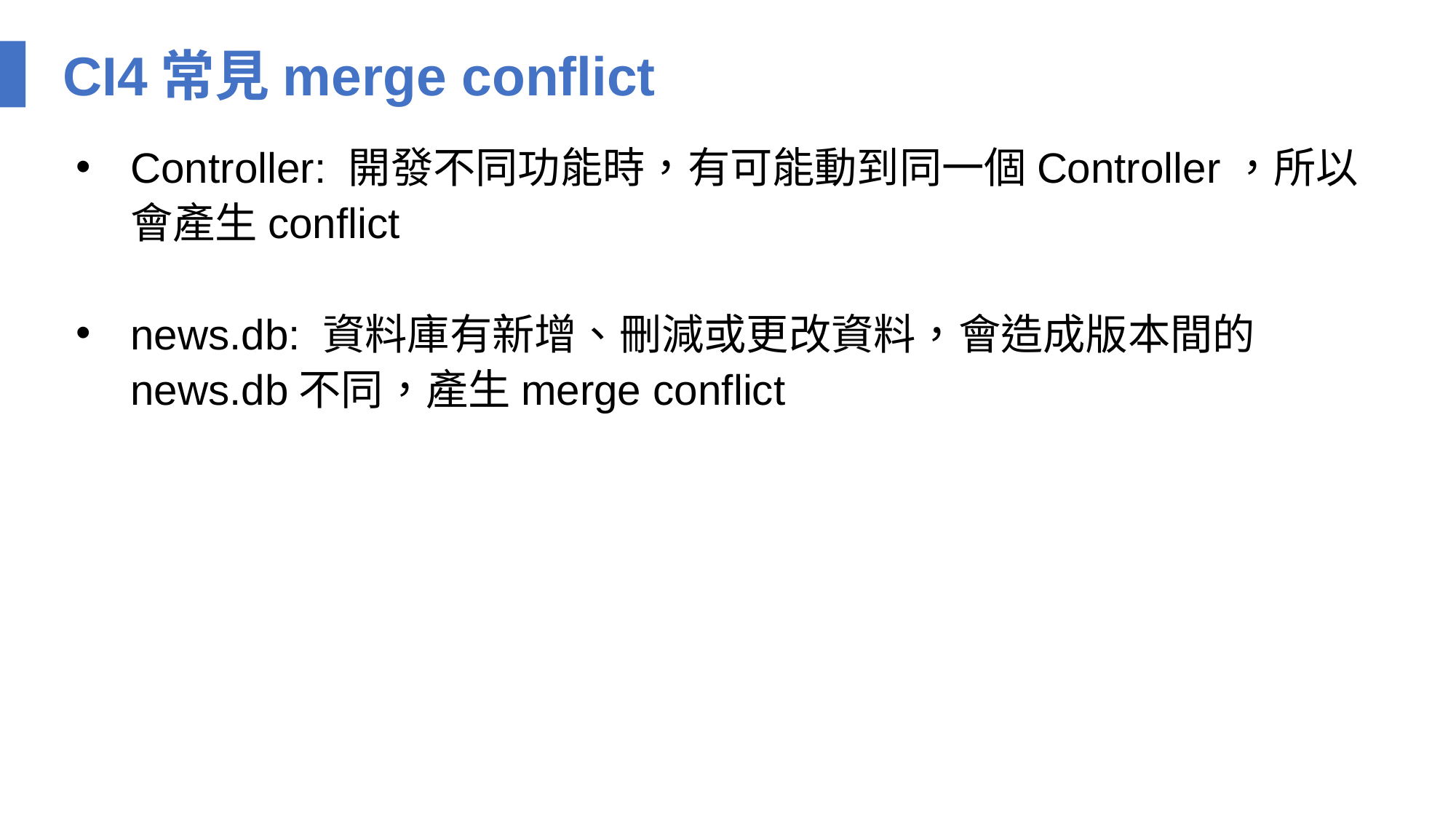

CI4常見merge conflict

Controller: 開發不同功能時，有可能動到同一個Controller，所以會產生conflict

news.db: 資料庫有新增、刪減或更改資料，會造成版本間的news.db不同，產生merge conflict